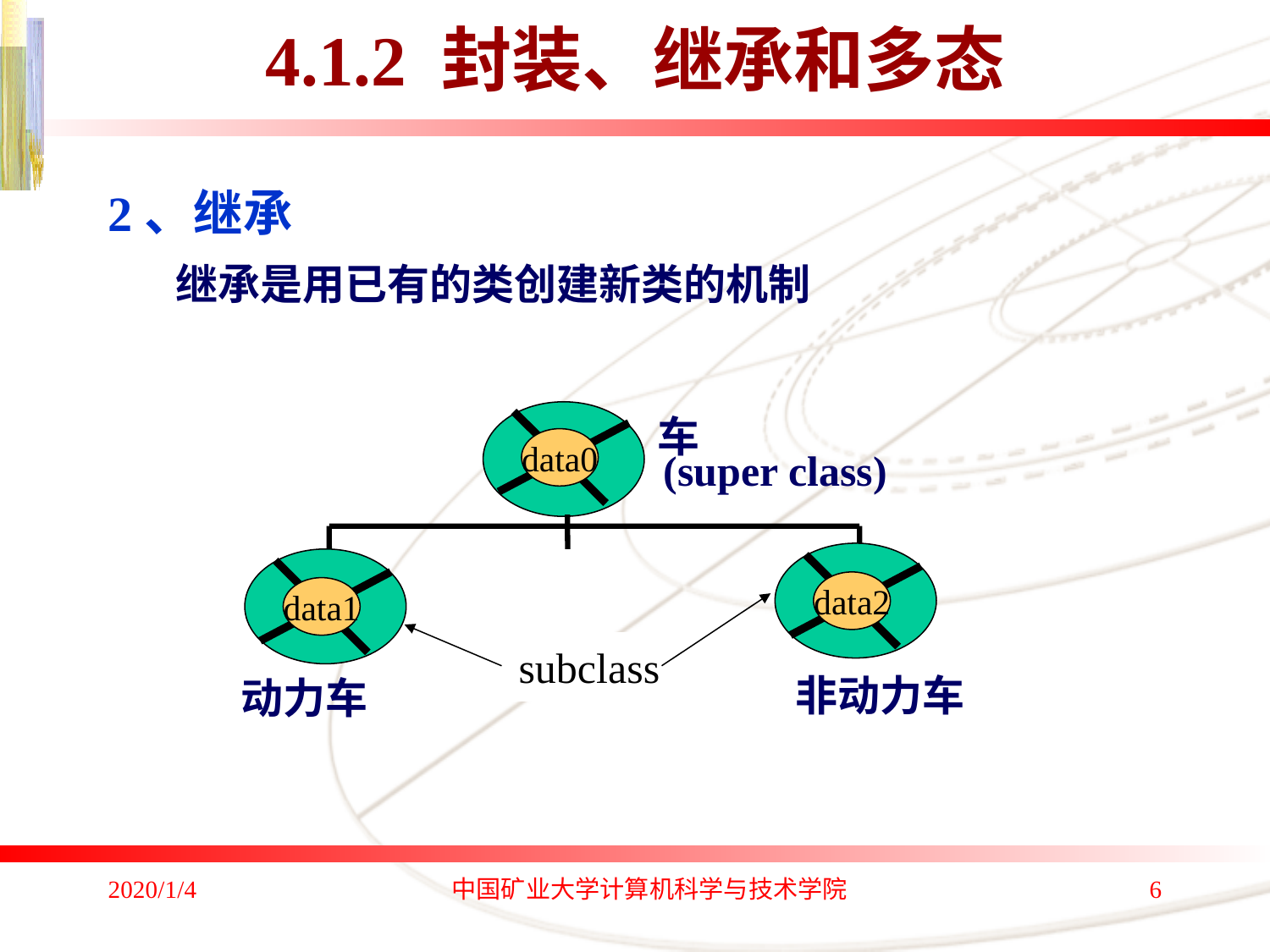

# 4.1.2 封装、继承和多态
2、继承
继承是用已有的类创建新类的机制

车

data0
(super class)

data2
data1

subclass
非动力车
动力车
2020/1/4
中国矿业大学计算机科学与技术学院
6